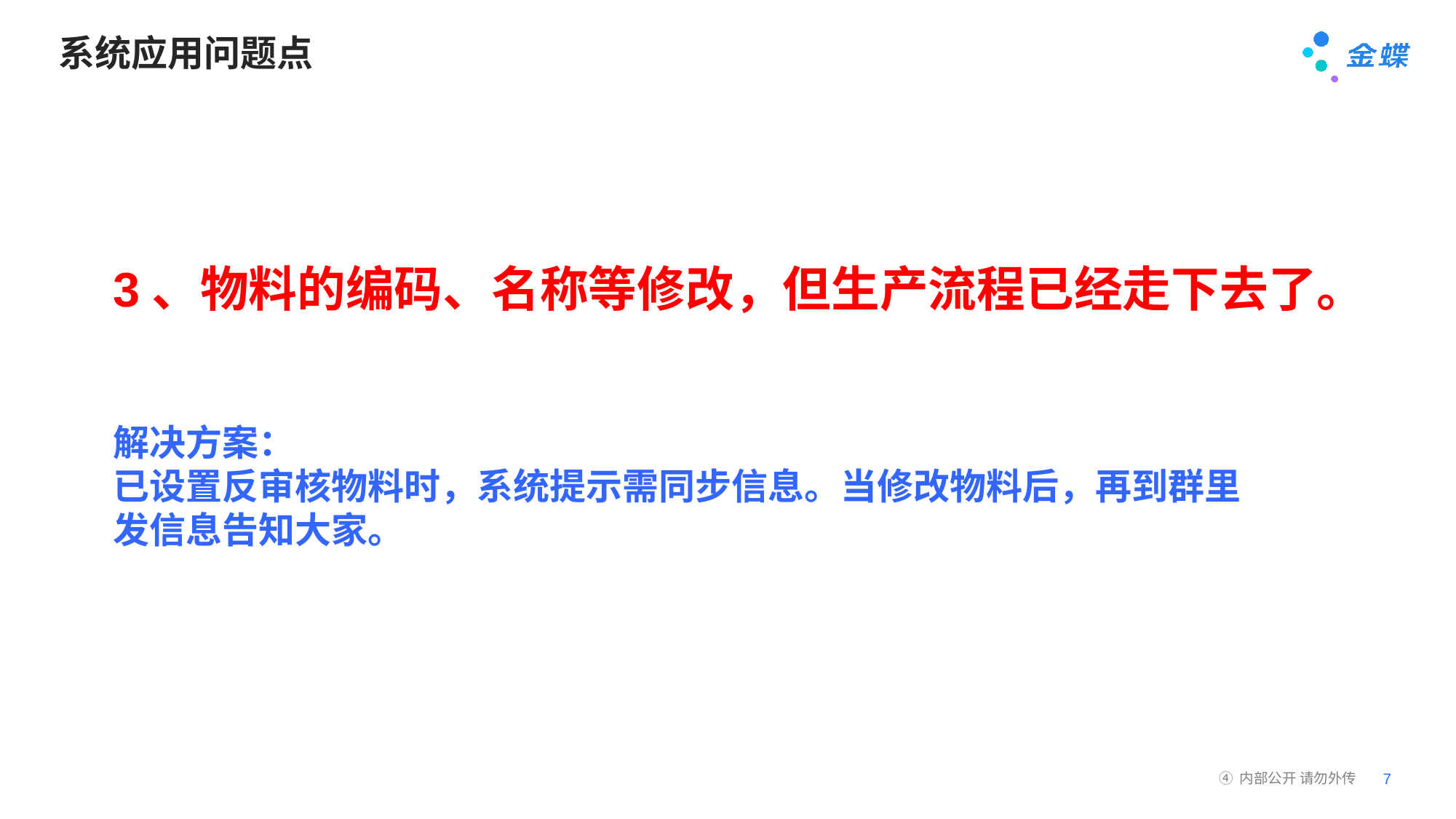

# 系统应用问题点
3、物料的编码、名称等修改，但生产流程已经走下去了。
解决方案：
已设置反审核物料时，系统提示需同步信息。当修改物料后，再到群里
发信息告知大家。